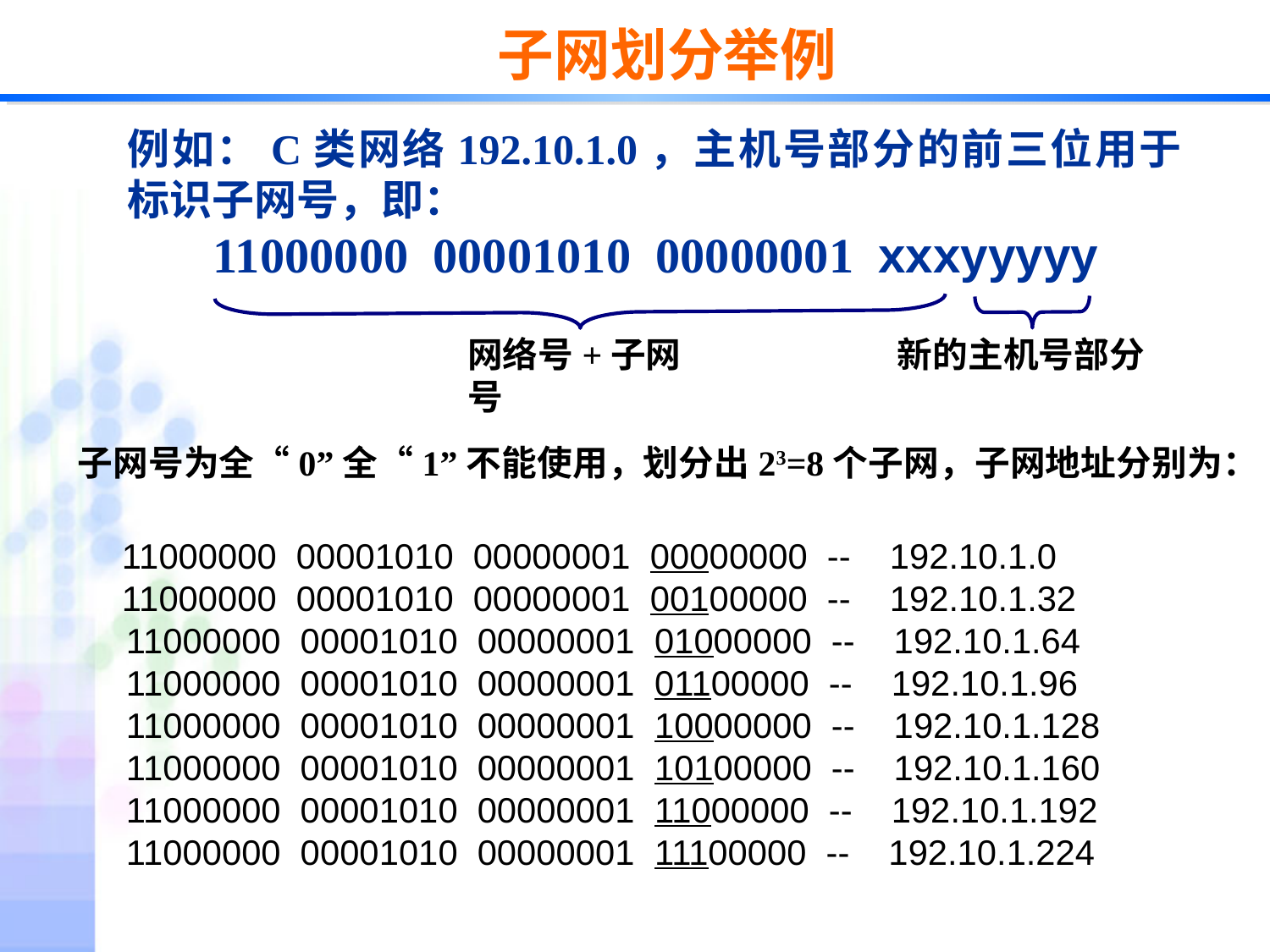

子网划分举例
例如：C类网络192.10.1.0，主机号部分的前三位用于标识子网号，即：
       11000000  00001010  00000001  xxxyyyyy

网络号+子网号
新的主机号部分
子网号为全“0”全“1”不能使用，划分出23=8个子网，子网地址分别为：
     11000000  00001010  00000001  00000000  --    192.10.1.0
     11000000  00001010  00000001  00100000  --    192.10.1.32
     11000000  00001010  00000001  01000000  --    192.10.1.64
     11000000  00001010  00000001  01100000  --    192.10.1.96
     11000000  00001010  00000001  10000000  --    192.10.1.128
     11000000  00001010  00000001  10100000  --    192.10.1.160
     11000000  00001010  00000001  11000000  --    192.10.1.192
     11000000  00001010  00000001  11100000  --    192.10.1.224